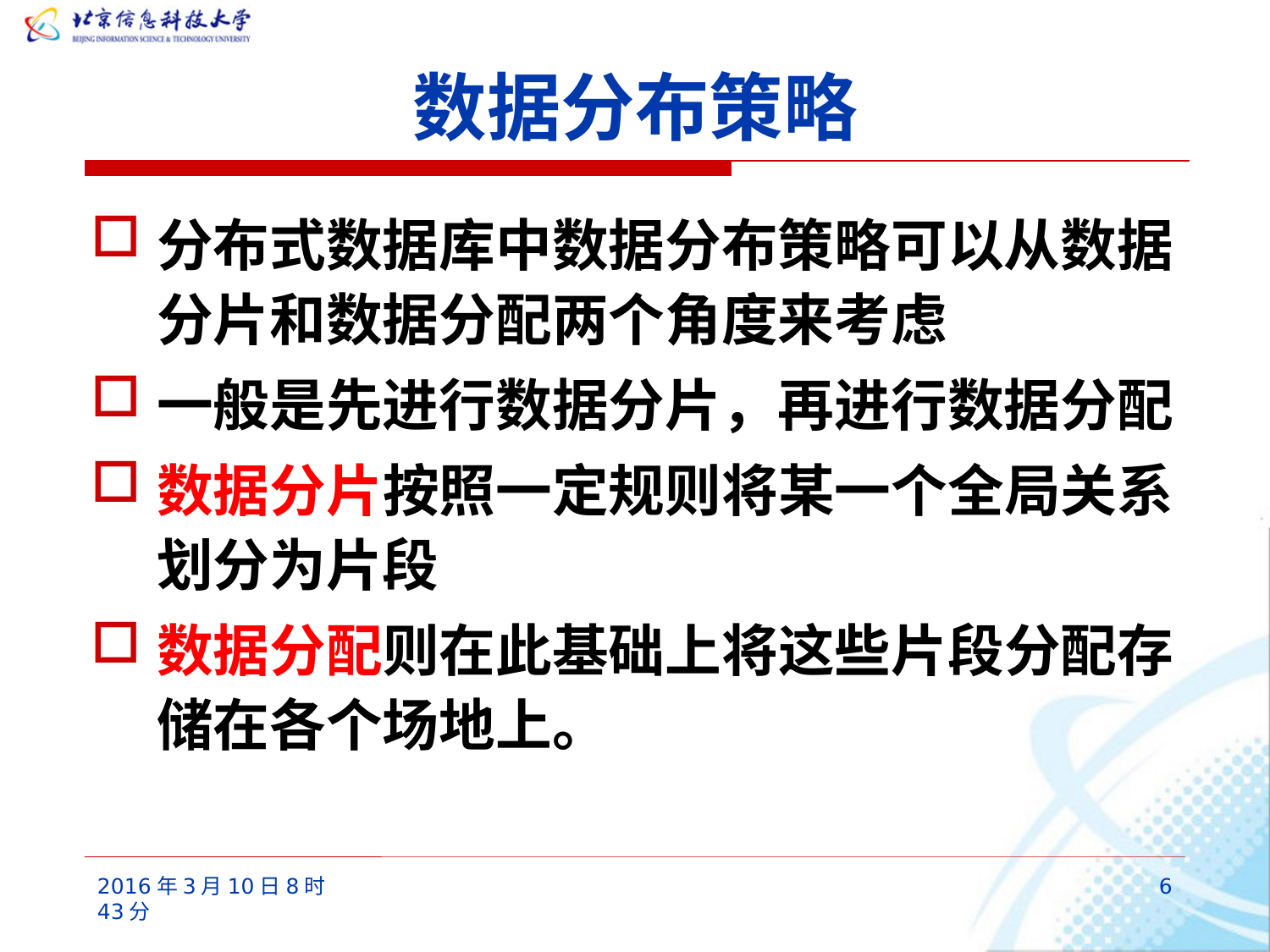

# 数据分布策略
分布式数据库中数据分布策略可以从数据分片和数据分配两个角度来考虑
一般是先进行数据分片，再进行数据分配
数据分片按照一定规则将某一个全局关系划分为片段
数据分配则在此基础上将这些片段分配存储在各个场地上。
2016年3月10日8时43分
6